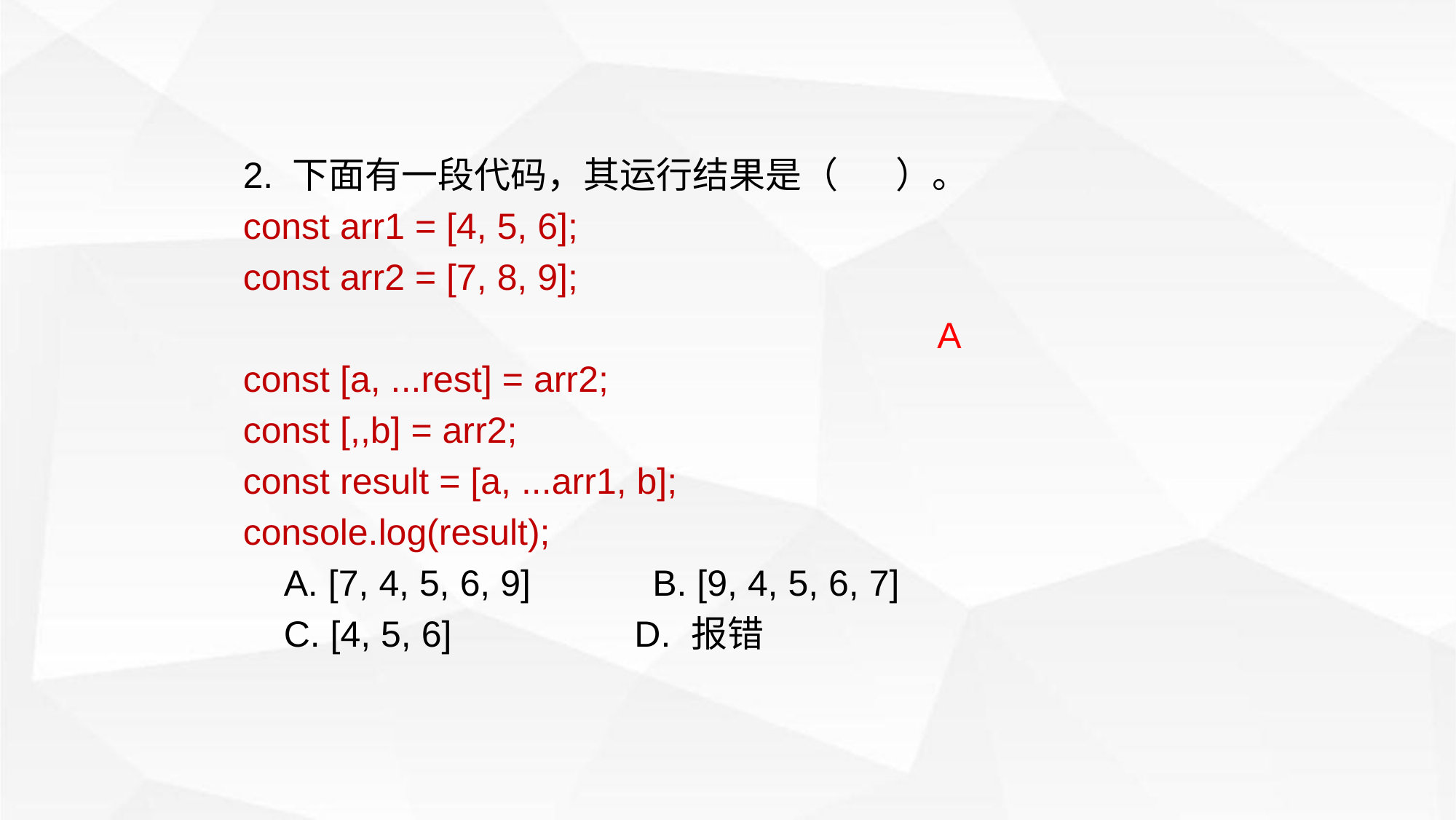

2. 下面有一段代码，其运行结果是（       ）。
const arr1 = [4, 5, 6];
const arr2 = [7, 8, 9];

const [a, ...rest] = arr2;
const [,,b] = arr2;
const result = [a, ...arr1, b];
console.log(result);
    A. [7, 4, 5, 6, 9]            B. [9, 4, 5, 6, 7]
    C. [4, 5, 6]                  D. 报错
A